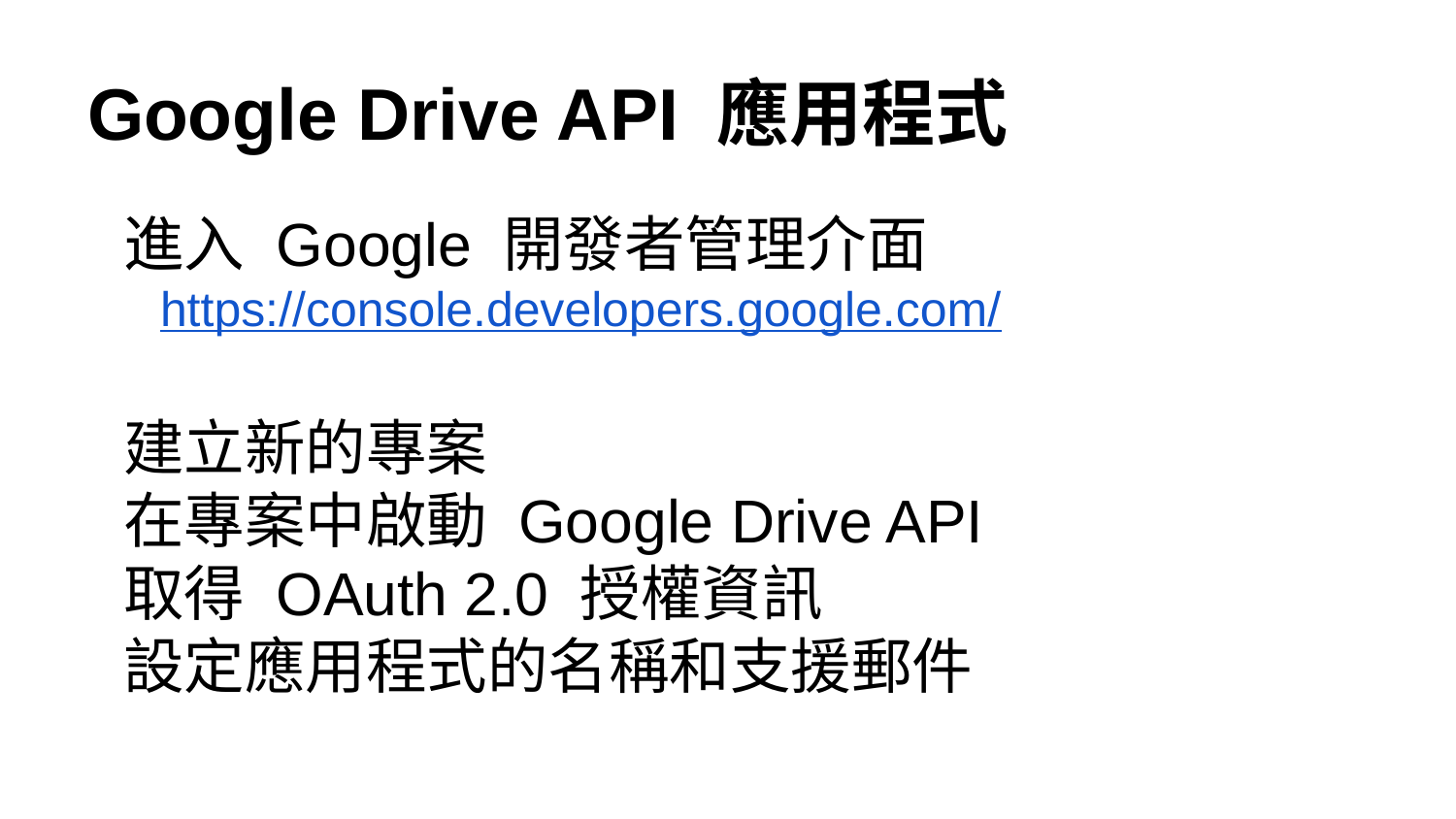

# Google Drive API 應用程式
進入 Google 開發者管理介面
https://console.developers.google.com/

建立新的專案
在專案中啟動 Google Drive API
取得 OAuth 2.0 授權資訊
設定應用程式的名稱和支援郵件